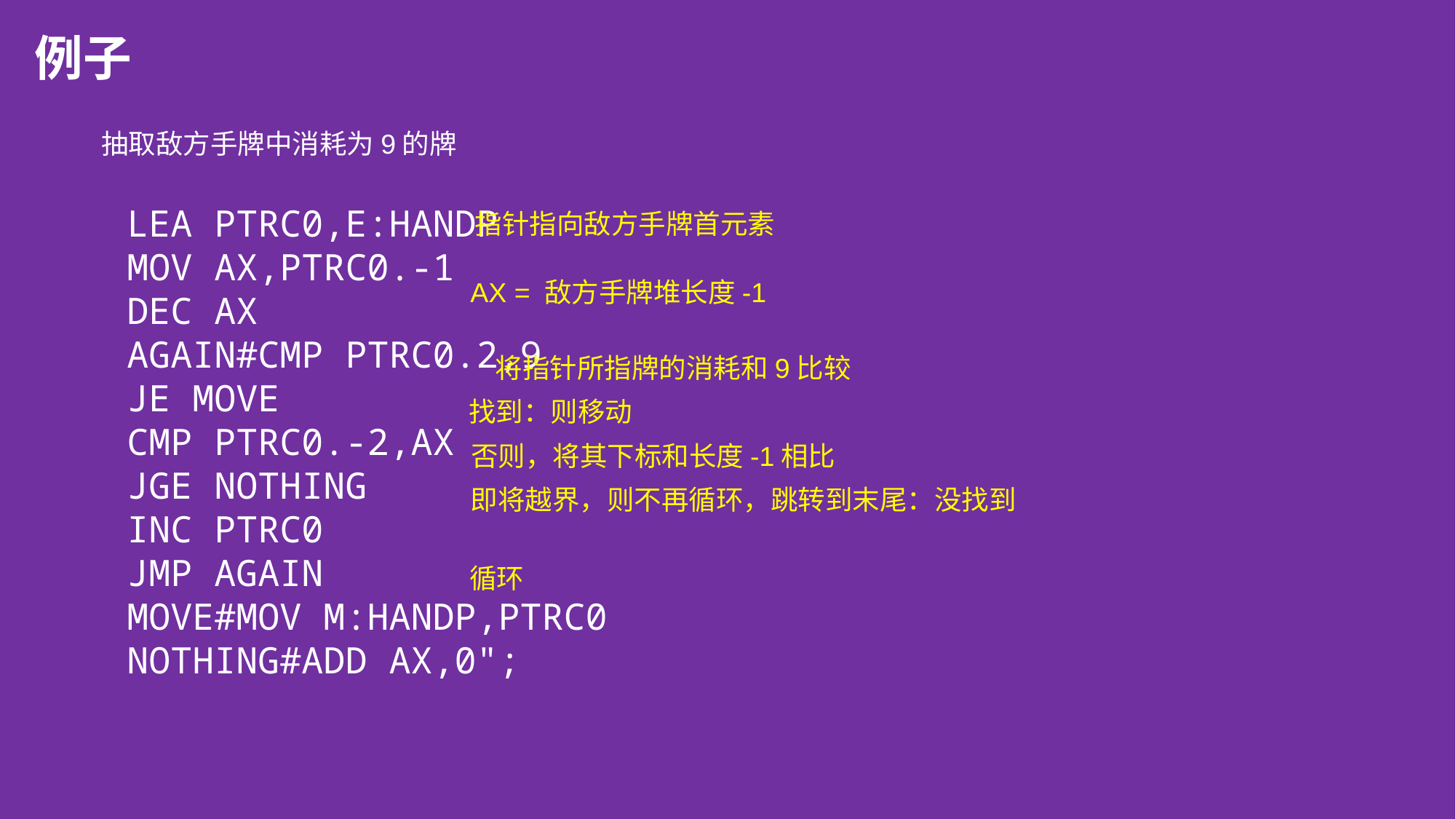

例子
抽取敌方手牌中消耗为9的牌
LEA PTRC0,E:HANDP
MOV AX,PTRC0.-1
DEC AX
AGAIN#CMP PTRC0.2,9
JE MOVE
CMP PTRC0.-2,AX
JGE NOTHING
INC PTRC0
JMP AGAIN
MOVE#MOV M:HANDP,PTRC0
NOTHING#ADD AX,0";
指针指向敌方手牌首元素
AX = 敌方手牌堆长度-1
将指针所指牌的消耗和9比较
找到：则移动
否则，将其下标和长度-1相比
即将越界，则不再循环，跳转到末尾：没找到
循环